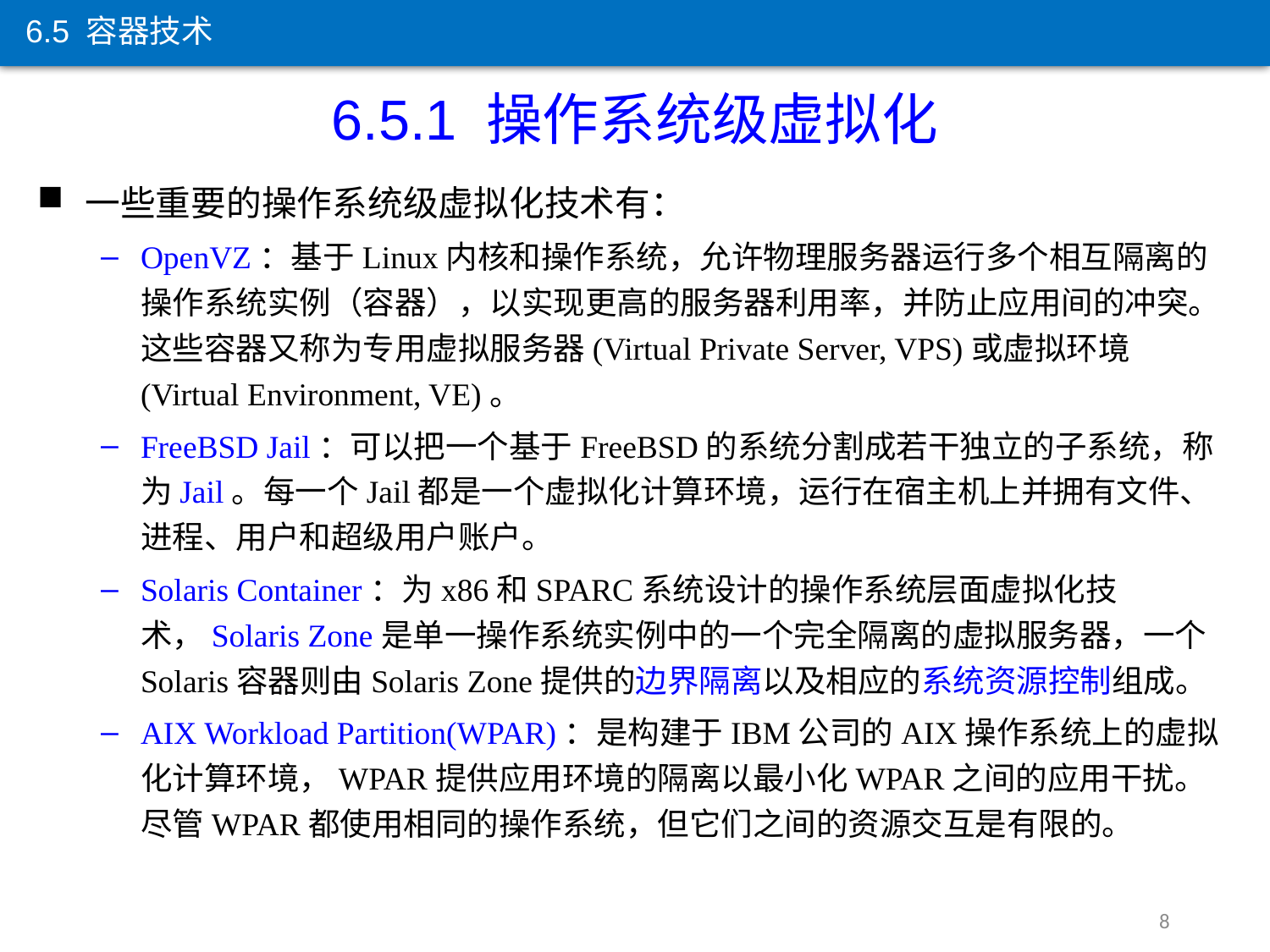

6.5 容器技术
6.5.1 操作系统级虚拟化
一些重要的操作系统级虚拟化技术有：
OpenVZ：基于Linux内核和操作系统，允许物理服务器运行多个相互隔离的操作系统实例（容器），以实现更高的服务器利用率，并防止应用间的冲突。这些容器又称为专用虚拟服务器(Virtual Private Server, VPS)或虚拟环境(Virtual Environment, VE)。
FreeBSD Jail：可以把一个基于FreeBSD的系统分割成若干独立的子系统，称为Jail。每一个Jail都是一个虚拟化计算环境，运行在宿主机上并拥有文件、进程、用户和超级用户账户。
Solaris Container：为x86和SPARC系统设计的操作系统层面虚拟化技术，Solaris Zone是单一操作系统实例中的一个完全隔离的虚拟服务器，一个Solaris容器则由Solaris Zone提供的边界隔离以及相应的系统资源控制组成。
AIX Workload Partition(WPAR)：是构建于IBM公司的AIX操作系统上的虚拟化计算环境，WPAR提供应用环境的隔离以最小化WPAR之间的应用干扰。尽管WPAR都使用相同的操作系统，但它们之间的资源交互是有限的。
8